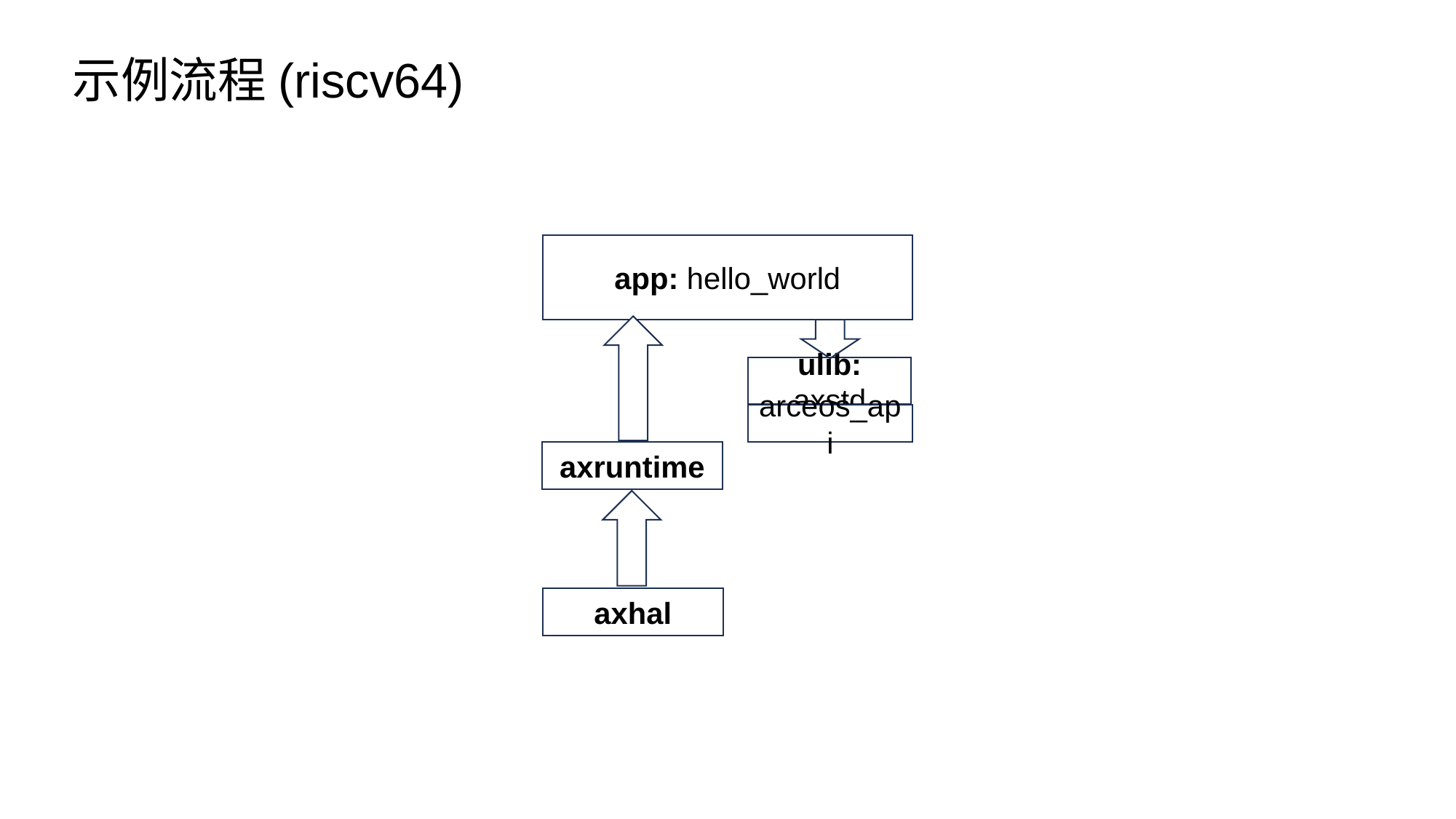

示例流程(riscv64)
app: hello_world

ulib: axstd
arceos_api
axruntime

axhal